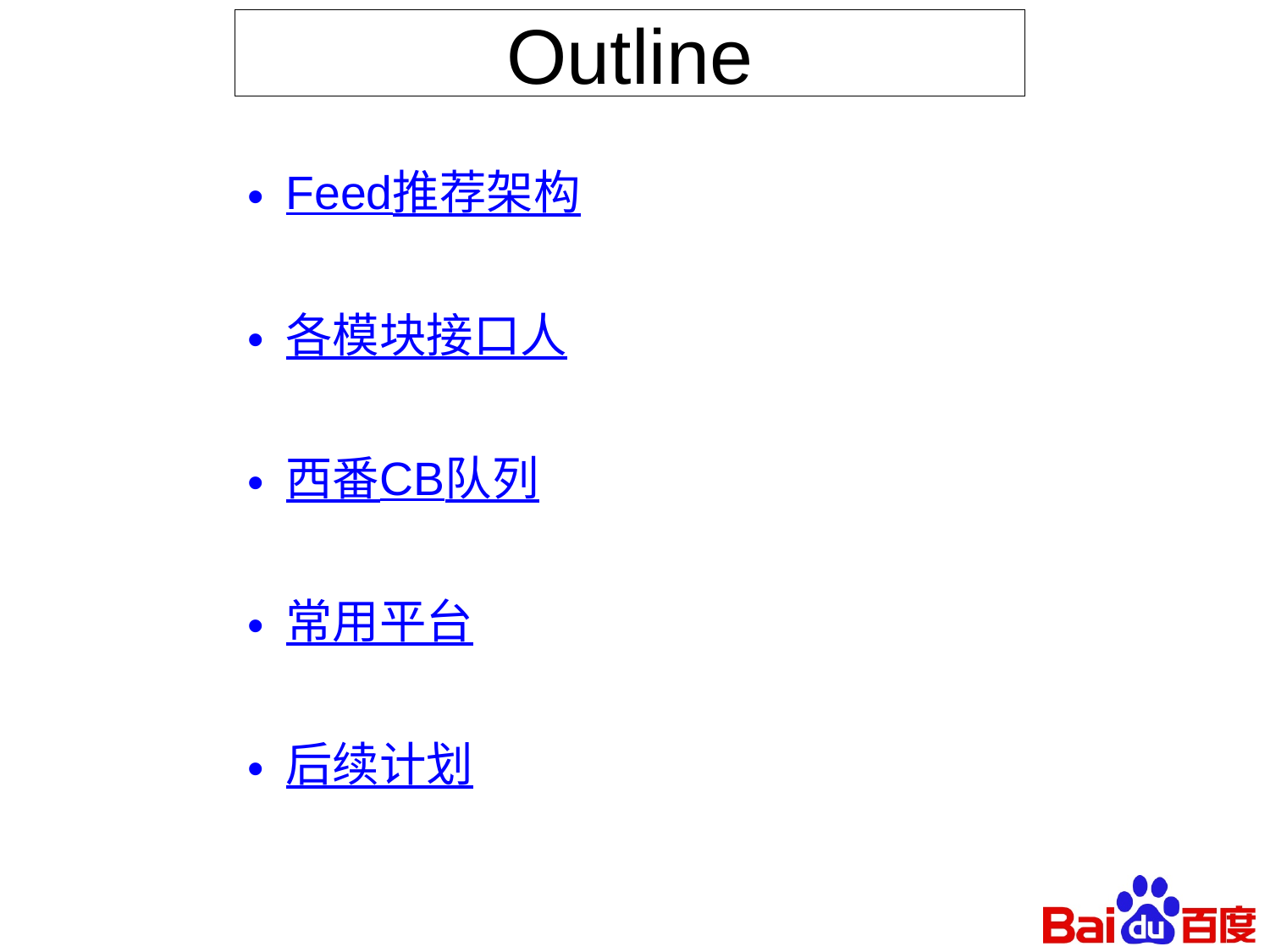

# Outline
Feed推荐架构

各模块接口人

西番CB队列

常用平台

后续计划